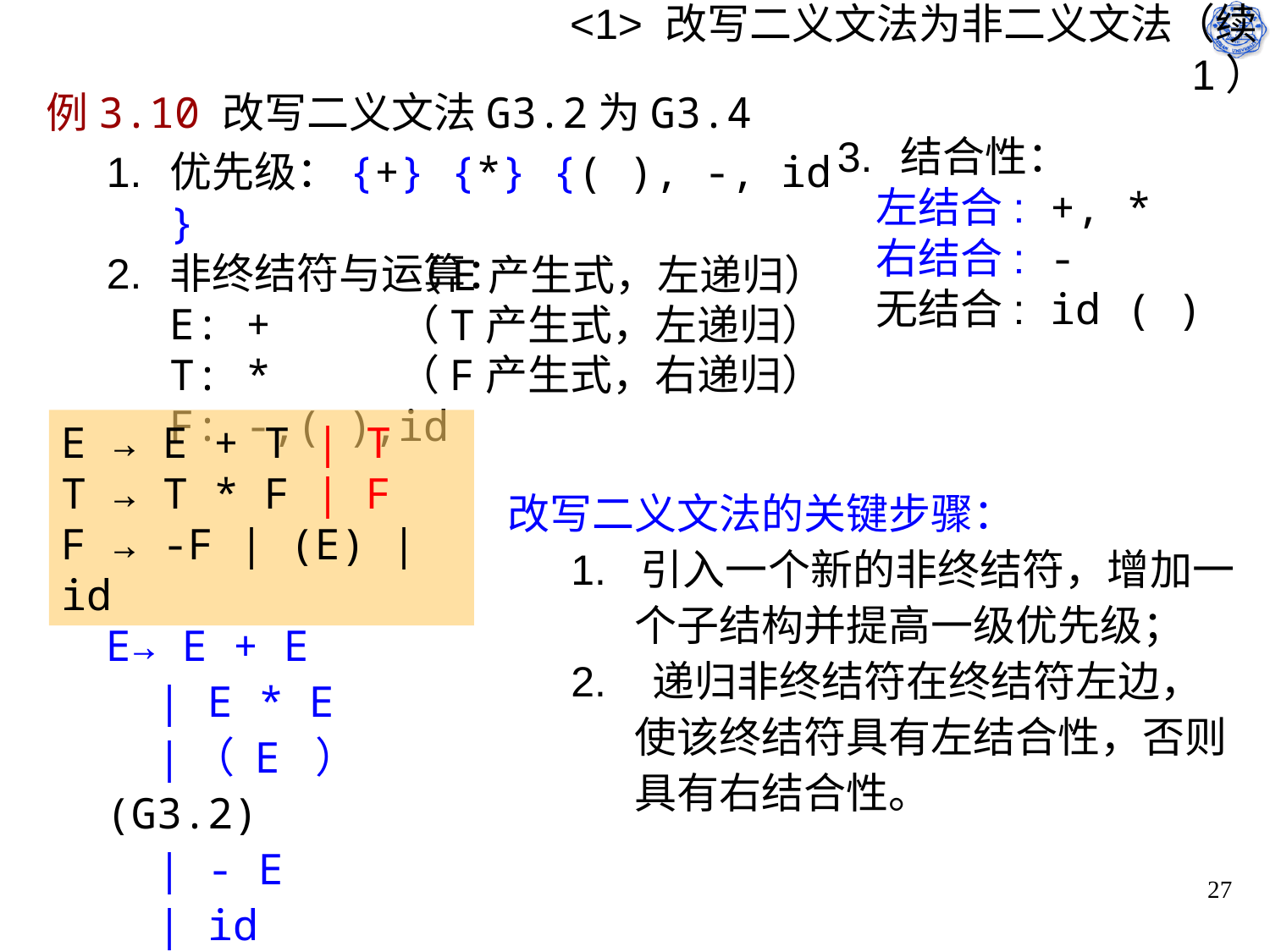

# <1> 改写二义文法为非二义文法（续1）
例3.10 改写二义文法G3.2为G3.4
结合性：
   左结合: +, *
   右结合: -
   无结合: id ( )
优先级：{+} {*} {( ), -, id }
非终结符与运算：
E: +
T: *
F: -,( ),id
（E产生式，左递归）
（T产生式，左递归）
（F产生式，右递归）
E → E + T | T
T → T * F | F
F → -F | (E) | id
改写二义文法的关键步骤：
1.  引入一个新的非终结符，增加一个子结构并提高一级优先级；
2.   递归非终结符在终结符左边，使该终结符具有左结合性，否则具有右结合性。
E→ E + E
  | E * E
  |（ E ） (G3.2)
  | - E
  | id
27